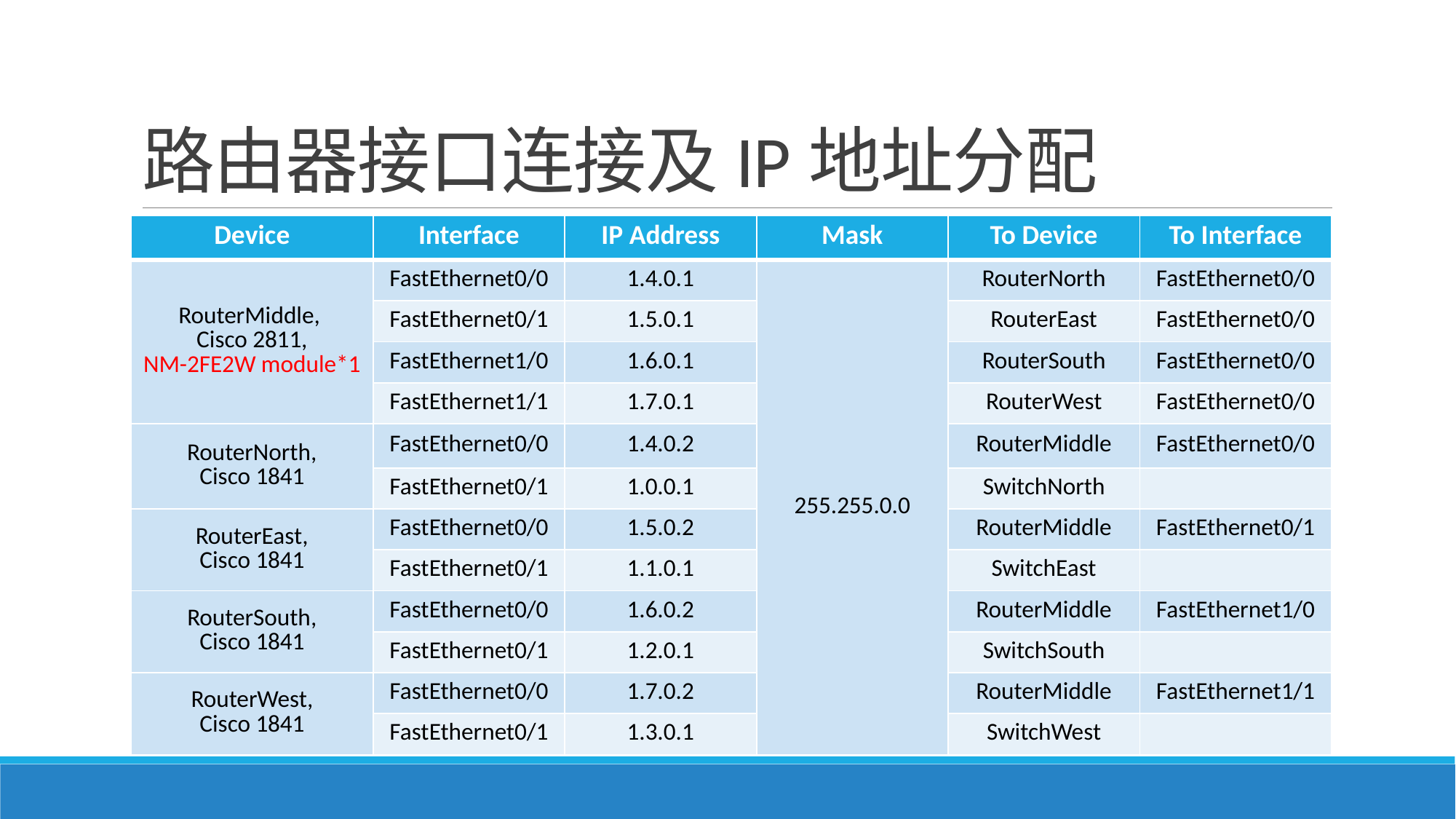

# 路由器接口连接及IP地址分配
| Device | Interface | IP Address | Mask | To Device | To Interface |
| --- | --- | --- | --- | --- | --- |
| RouterMiddle, Cisco 2811, NM-2FE2W module\*1 | FastEthernet0/0 | 1.4.0.1 | 255.255.0.0 | RouterNorth | FastEthernet0/0 |
|  | FastEthernet0/1 | 1.5.0.1 |  | RouterEast | FastEthernet0/0 |
|  | FastEthernet1/0 | 1.6.0.1 |  | RouterSouth | FastEthernet0/0 |
|  | FastEthernet1/1 | 1.7.0.1 |  | RouterWest | FastEthernet0/0 |
| RouterNorth, Cisco 1841 | FastEthernet0/0 | 1.4.0.2 | 255.255.224.0 | RouterMiddle | FastEthernet0/0 |
|  | FastEthernet0/1 | 1.0.0.1 |  | SwitchNorth |  |
| RouterEast, Cisco 1841 | FastEthernet0/0 | 1.5.0.2 |  | RouterMiddle | FastEthernet0/1 |
|  | FastEthernet0/1 | 1.1.0.1 |  | SwitchEast |  |
| RouterSouth, Cisco 1841 | FastEthernet0/0 | 1.6.0.2 |  | RouterMiddle | FastEthernet1/0 |
|  | FastEthernet0/1 | 1.2.0.1 |  | SwitchSouth |  |
| RouterWest, Cisco 1841 | FastEthernet0/0 | 1.7.0.2 |  | RouterMiddle | FastEthernet1/1 |
|  | FastEthernet0/1 | 1.3.0.1 |  | SwitchWest |  |